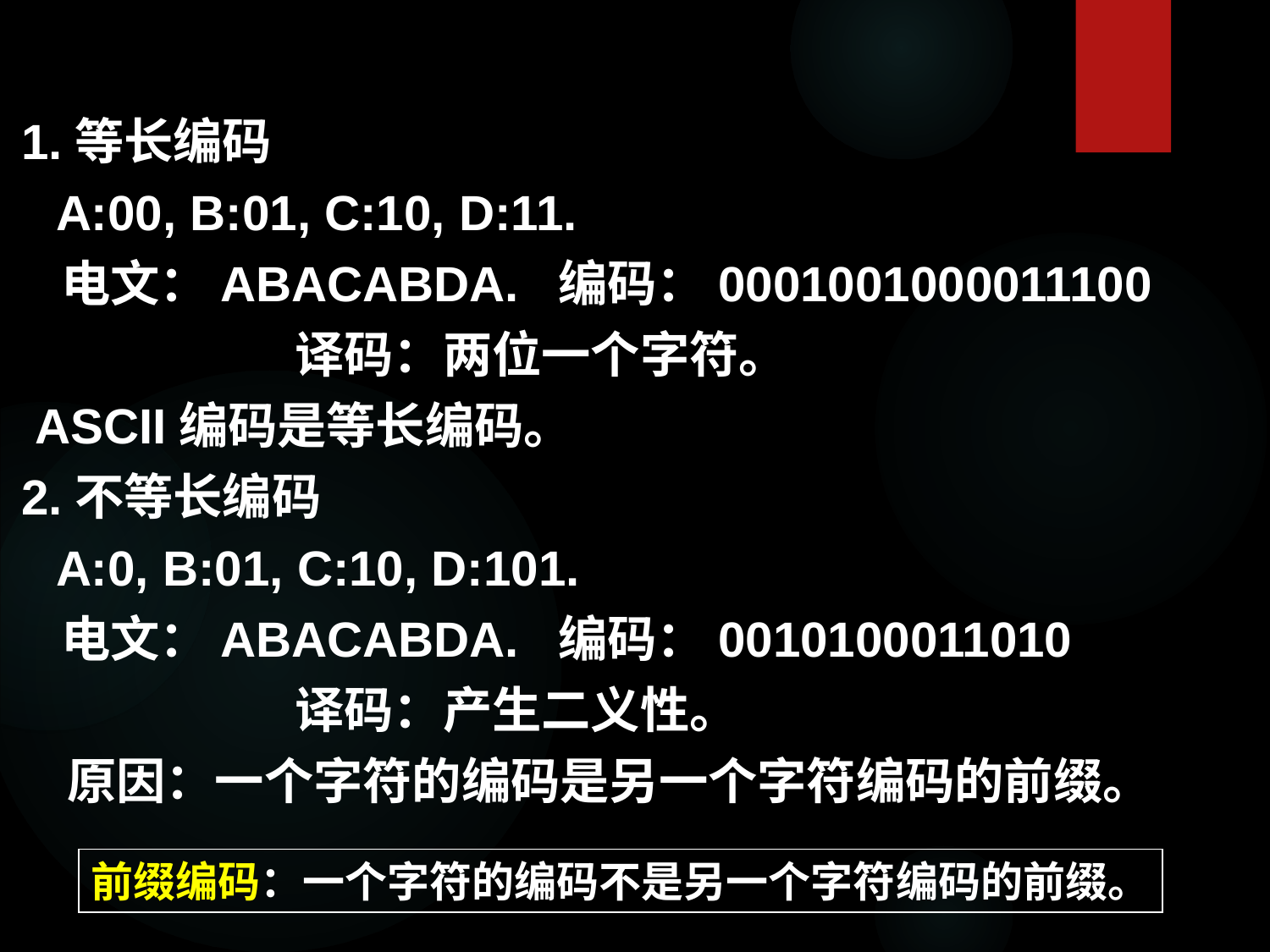

1.等长编码
  A:00, B:01, C:10, D:11.
  电文：ABACABDA.  编码：0001001000011100
                   译码：两位一个字符。
 ASCII编码是等长编码。
2.不等长编码
  A:0, B:01, C:10, D:101.
  电文：ABACABDA.  编码：0010100011010
                   译码：产生二义性。
   原因：一个字符的编码是另一个字符编码的前缀。
前缀编码：一个字符的编码不是另一个字符编码的前缀。